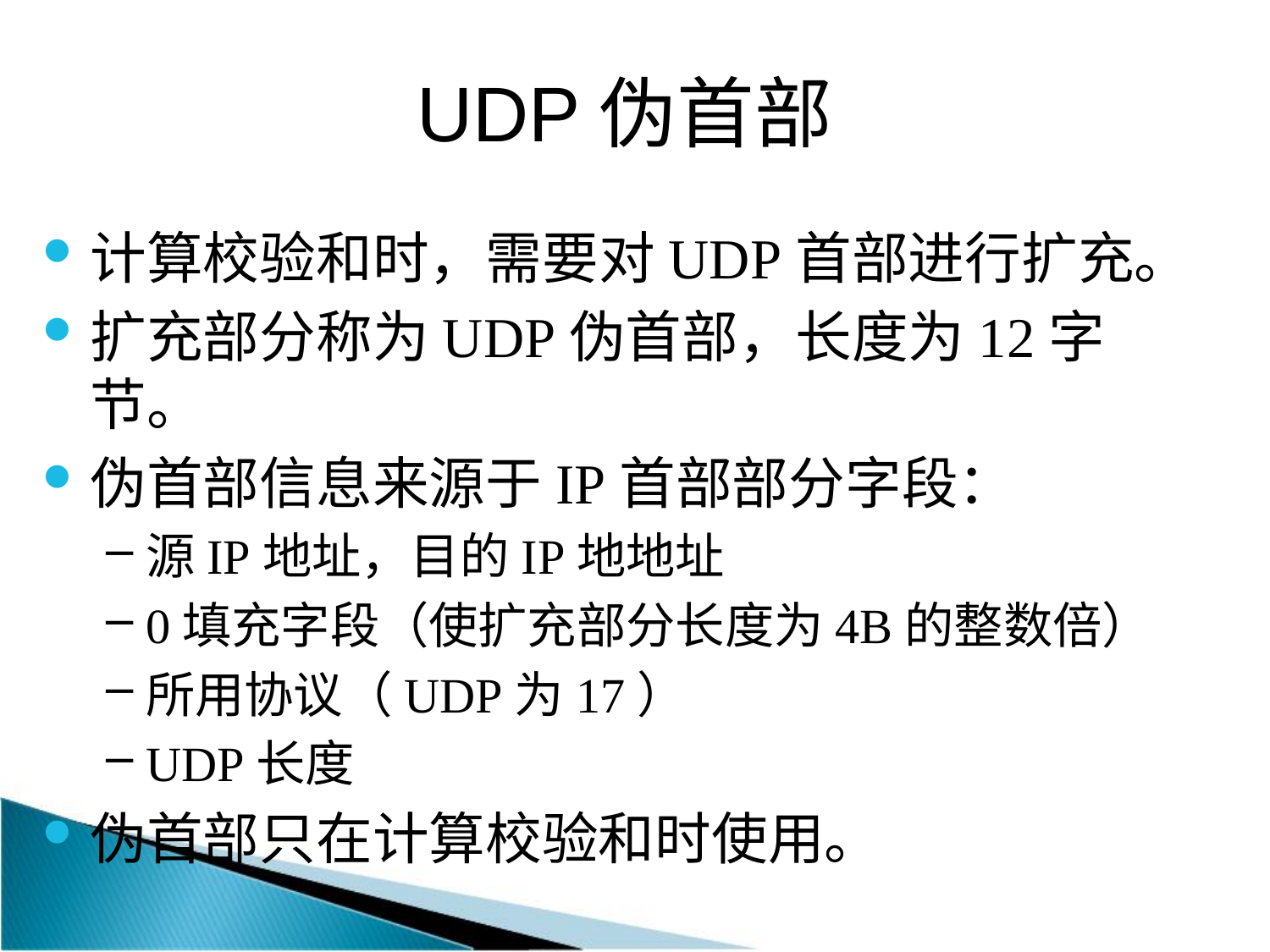

# UDP伪首部
计算校验和时，需要对UDP首部进行扩充。
扩充部分称为UDP伪首部，长度为12字节。
伪首部信息来源于IP首部部分字段：
源IP地址，目的IP地地址
0填充字段（使扩充部分长度为4B的整数倍）
所用协议（UDP为17）
UDP长度
伪首部只在计算校验和时使用。